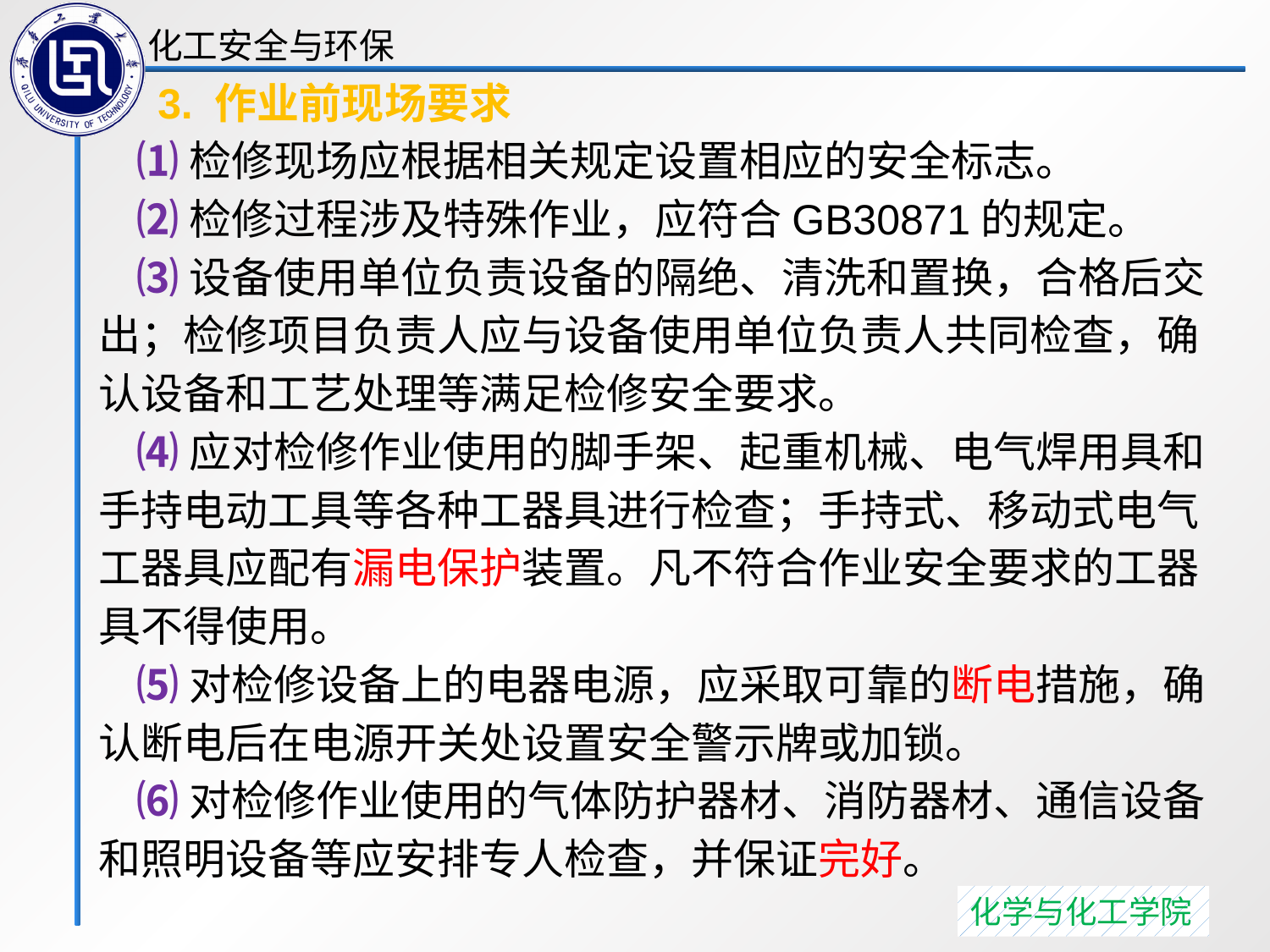

3. 作业前现场要求
    ⑴检修现场应根据相关规定设置相应的安全标志。
    ⑵检修过程涉及特殊作业，应符合GB30871的规定。
    ⑶设备使用单位负责设备的隔绝、清洗和置换，合格后交出；检修项目负责人应与设备使用单位负责人共同检查，确认设备和工艺处理等满足检修安全要求。
    ⑷应对检修作业使用的脚手架、起重机械、电气焊用具和手持电动工具等各种工器具进行检查；手持式、移动式电气工器具应配有漏电保护装置。凡不符合作业安全要求的工器具不得使用。
    ⑸对检修设备上的电器电源，应采取可靠的断电措施，确认断电后在电源开关处设置安全警示牌或加锁。
    ⑹对检修作业使用的气体防护器材、消防器材、通信设备和照明设备等应安排专人检查，并保证完好。